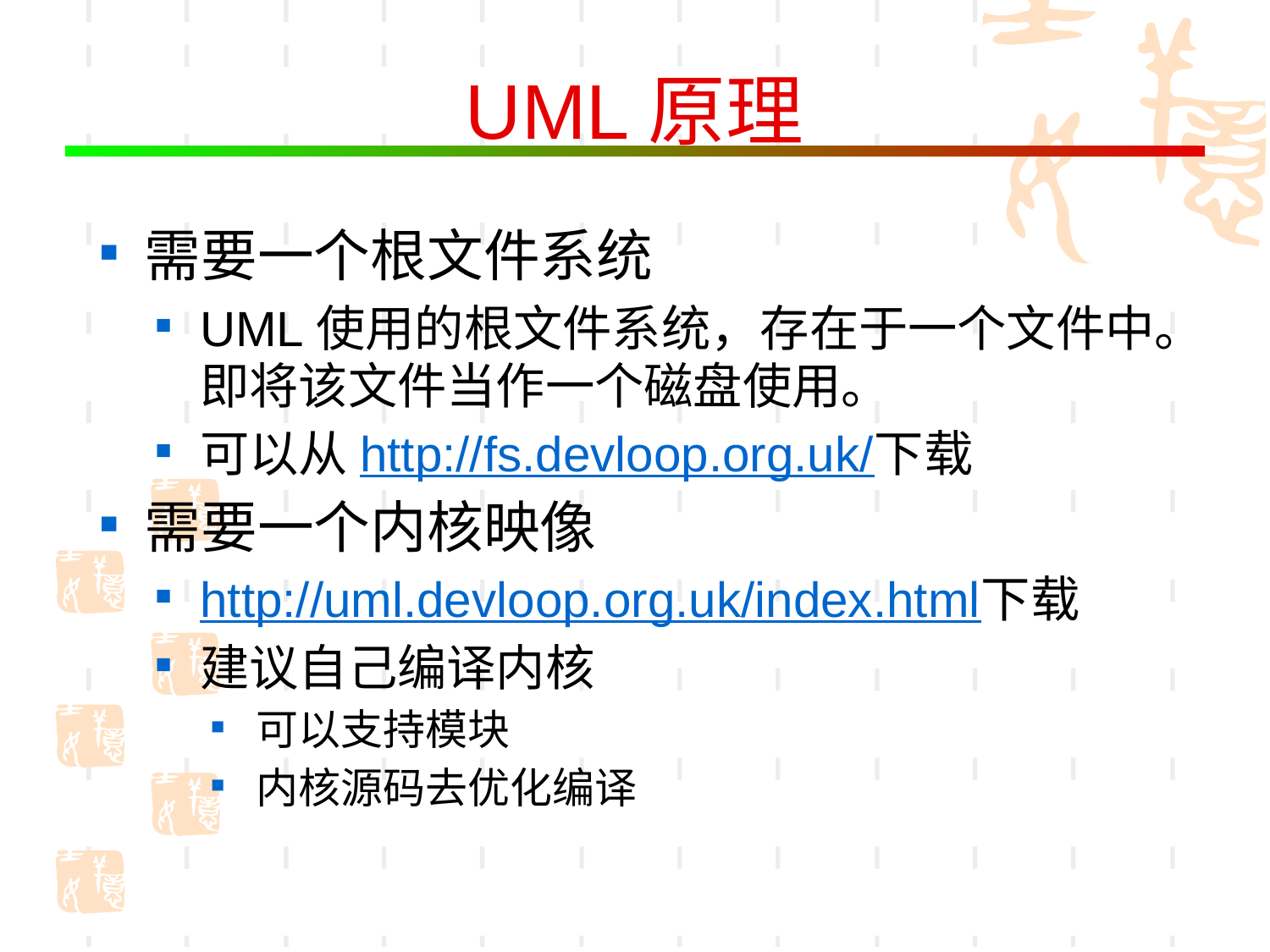

# UML原理
需要一个根文件系统
UML使用的根文件系统，存在于一个文件中。即将该文件当作一个磁盘使用。
可以从http://fs.devloop.org.uk/下载
需要一个内核映像
http://uml.devloop.org.uk/index.html下载
建议自己编译内核
可以支持模块
内核源码去优化编译